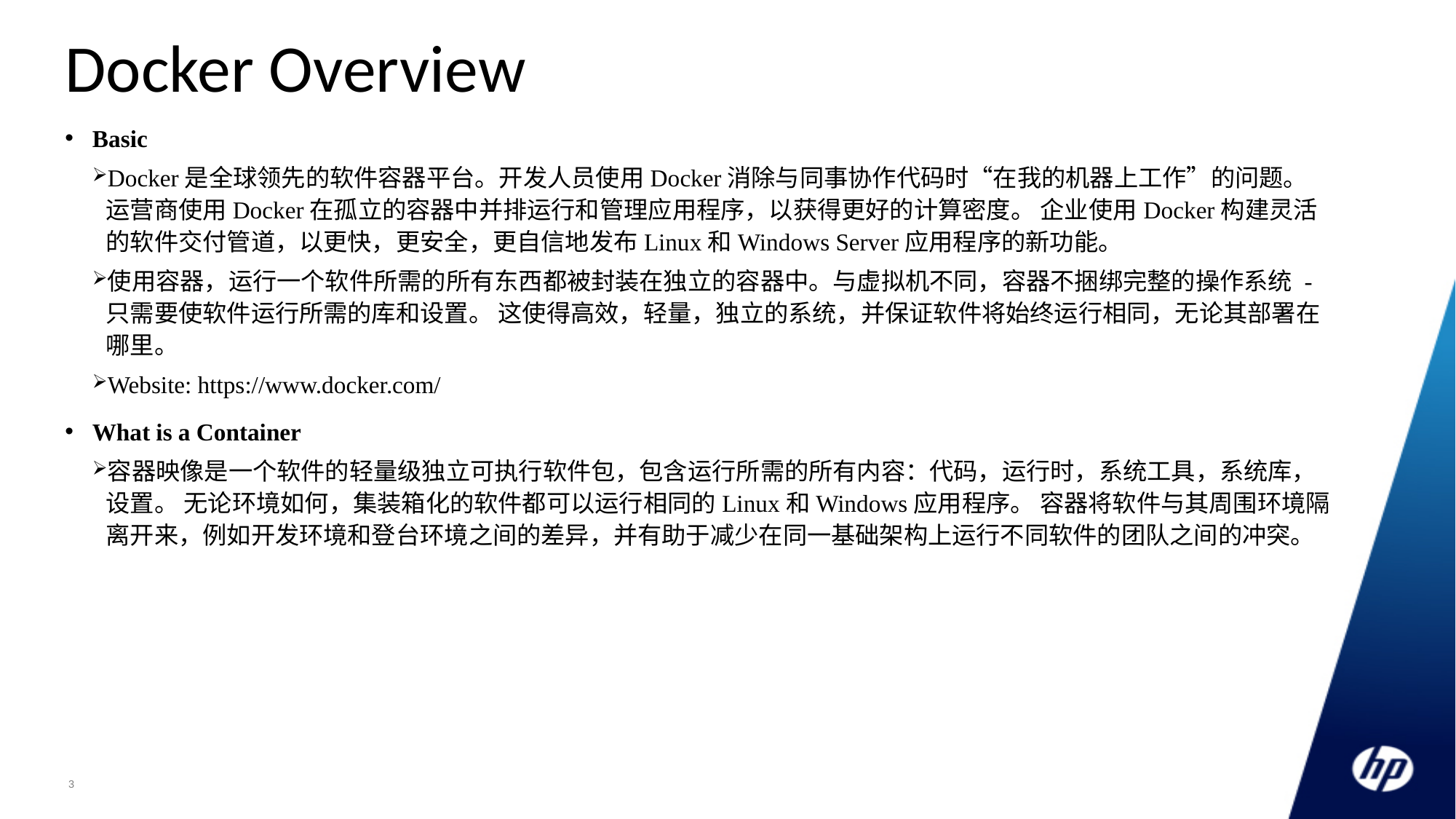

# Docker Overview
Basic
Docker是全球领先的软件容器平台。开发人员使用Docker消除与同事协作代码时“在我的机器上工作”的问题。 运营商使用Docker在孤立的容器中并排运行和管理应用程序，以获得更好的计算密度。 企业使用Docker构建灵活的软件交付管道，以更快，更安全，更自信地发布Linux和Windows Server应用程序的新功能。
使用容器，运行一个软件所需的所有东西都被封装在独立的容器中。与虚拟机不同，容器不捆绑完整的操作系统 - 只需要使软件运行所需的库和设置。 这使得高效，轻量，独立的系统，并保证软件将始终运行相同，无论其部署在哪里。
Website: https://www.docker.com/
What is a Container
容器映像是一个软件的轻量级独立可执行软件包，包含运行所需的所有内容：代码，运行时，系统工具，系统库，设置。 无论环境如何，集装箱化的软件都可以运行相同的Linux和Windows应用程序。 容器将软件与其周围环境隔离开来，例如开发环境和登台环境之间的差异，并有助于减少在同一基础架构上运行不同软件的团队之间的冲突。